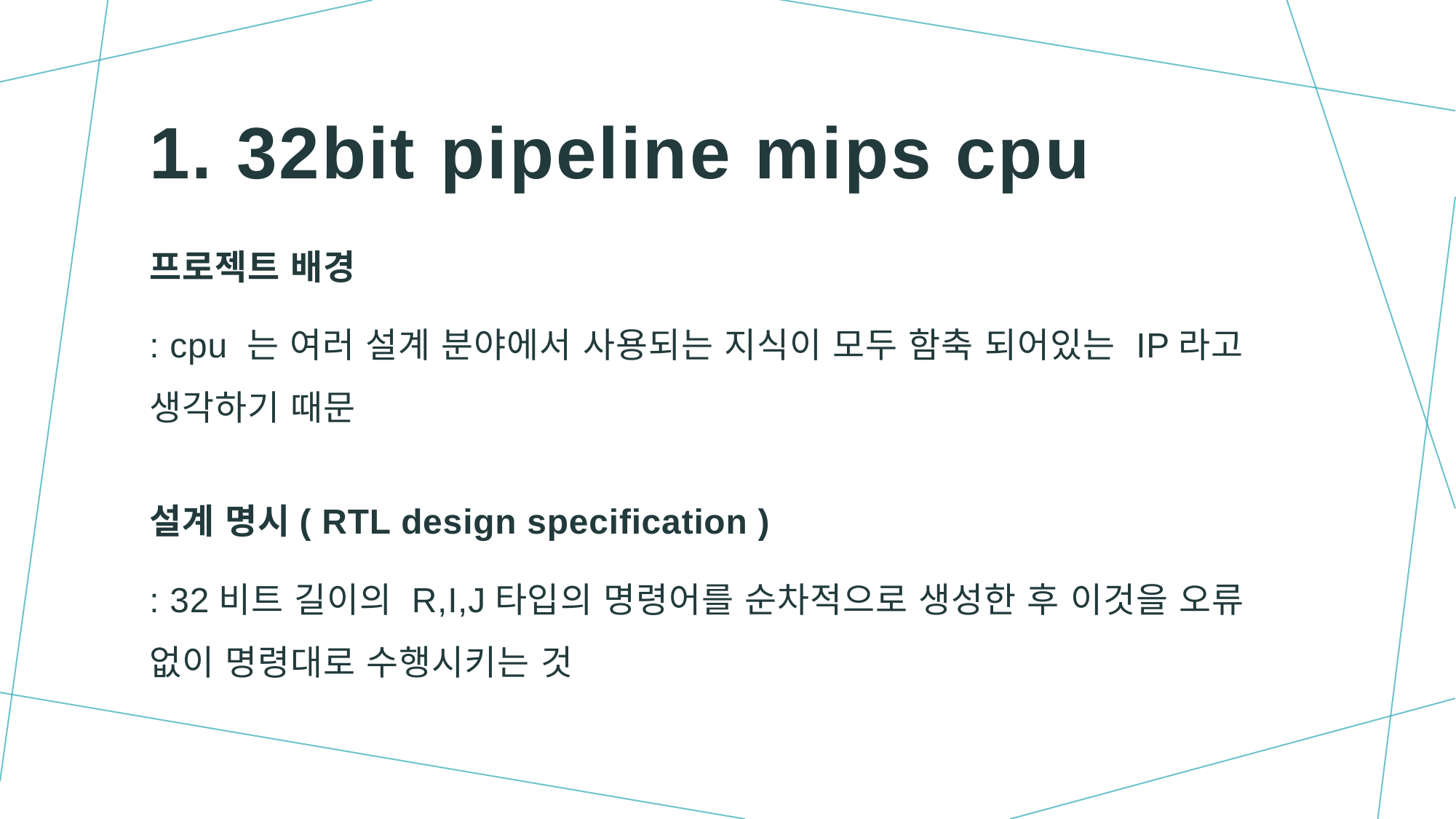

# 1. 32bit pipeline mips cpu

프로젝트 배경
: cpu 는 여러 설계 분야에서 사용되는 지식이 모두 함축 되어있는 IP라고 생각하기 때문

설계 명시( RTL design specification )
: 32비트 길이의 R,I,J타입의 명령어를 순차적으로 생성한 후 이것을 오류 없이 명령대로 수행시키는 것